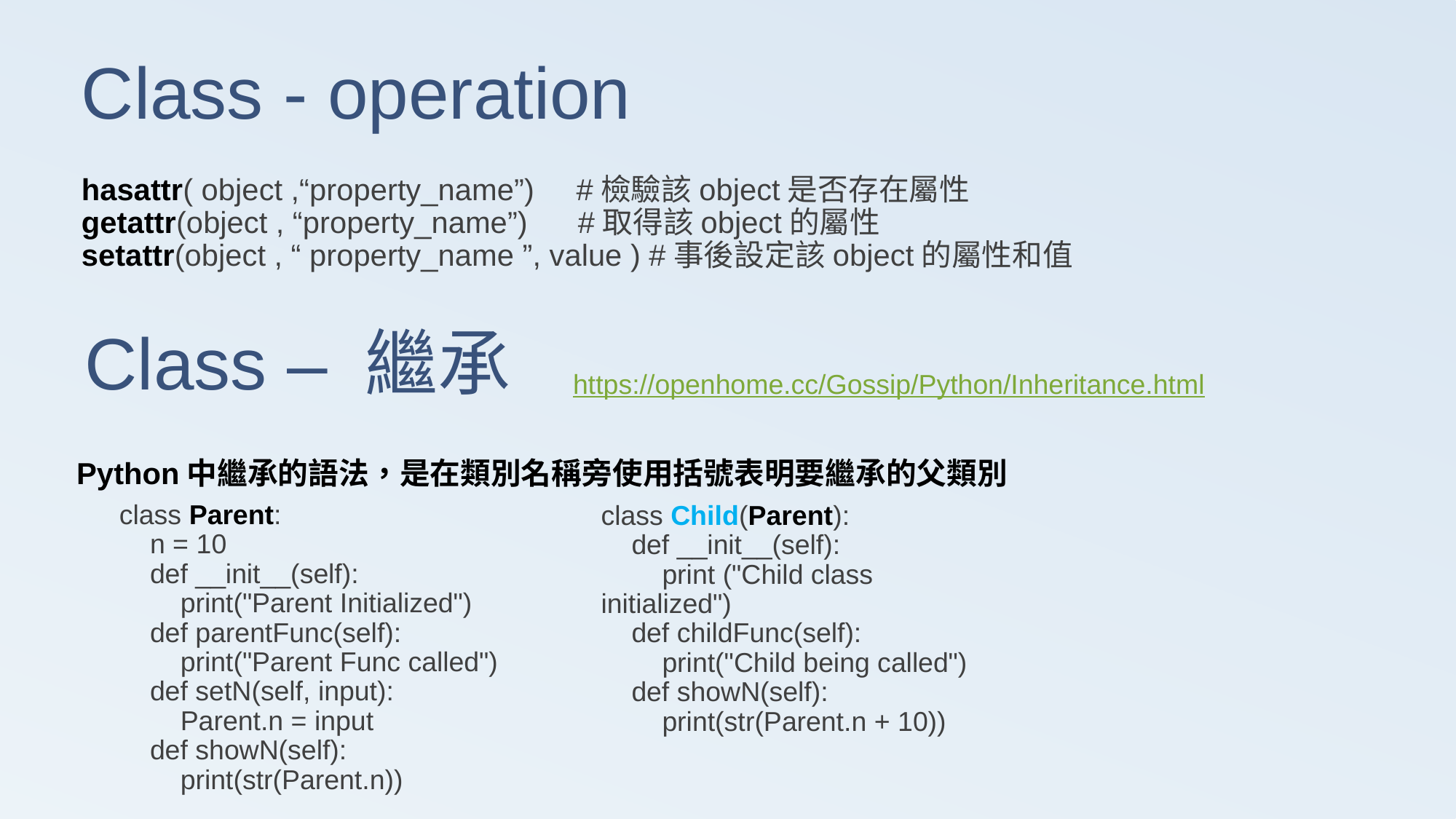

# Class - operation
hasattr( object ,“property_name”)     #檢驗該object是否存在屬性
getattr(object , “property_name”)      #取得該object的屬性
setattr(object , “ property_name ”, value ) #事後設定該object的屬性和值
Class – 繼承
https://openhome.cc/Gossip/Python/Inheritance.html
Python中繼承的語法，是在類別名稱旁使用括號表明要繼承的父類別
class Parent:
    n = 10
    def __init__(self):
        print("Parent Initialized")
    def parentFunc(self):
        print("Parent Func called")
    def setN(self, input):
        Parent.n = input
    def showN(self):
        print(str(Parent.n))
class Child(Parent):
    def __init__(self):
        print ("Child class initialized")
    def childFunc(self):
        print("Child being called")
    def showN(self):
        print(str(Parent.n + 10))